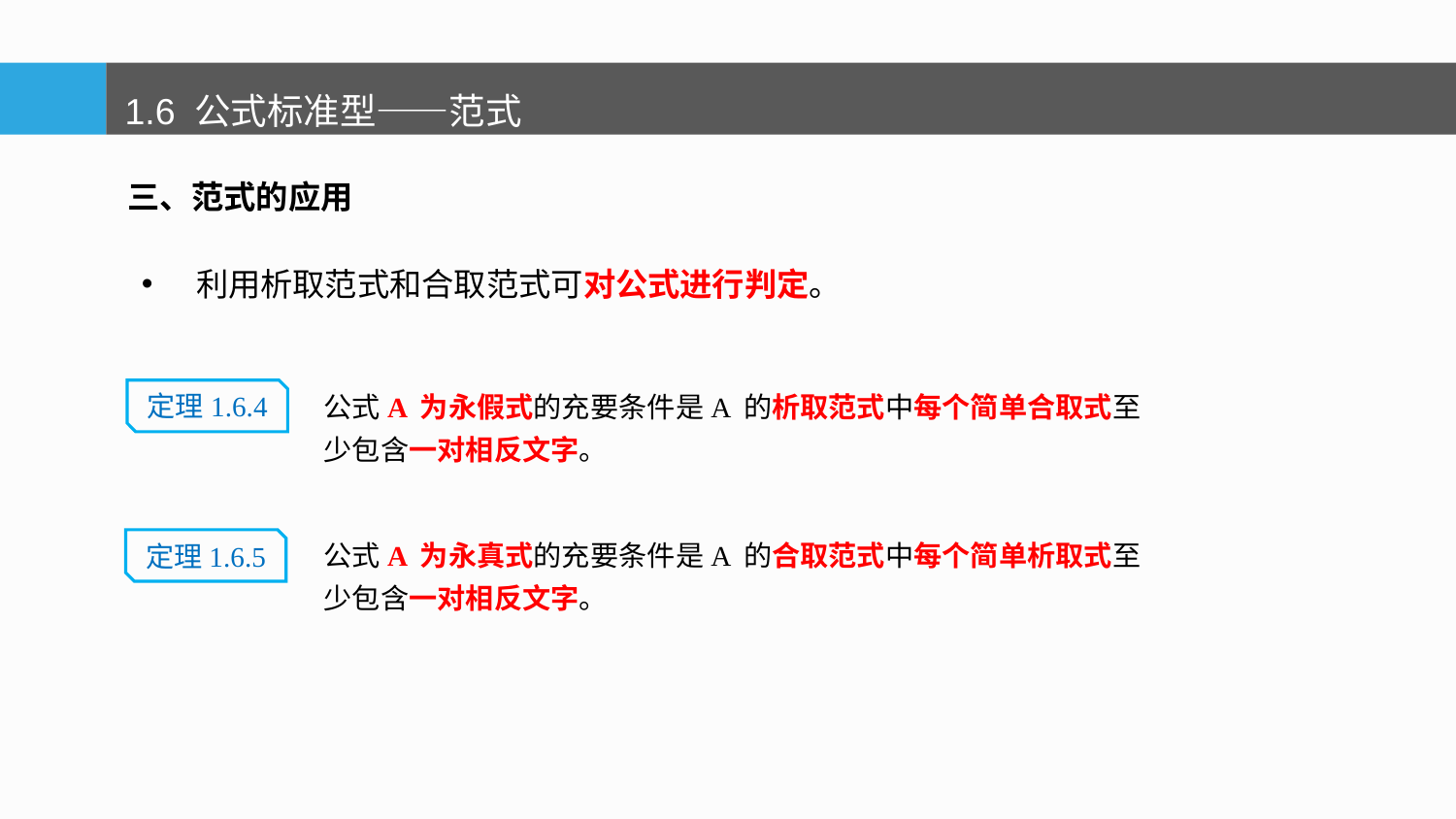

1.6 公式标准型——范式

三、范式的应用
利用析取范式和合取范式可对公式进行判定。

公式A 为永假式的充要条件是A 的析取范式中每个简单合取式至少包含一对相反文字。

定理1.6.4
公式A 为永真式的充要条件是A 的合取范式中每个简单析取式至少包含一对相反文字。

定理1.6.5